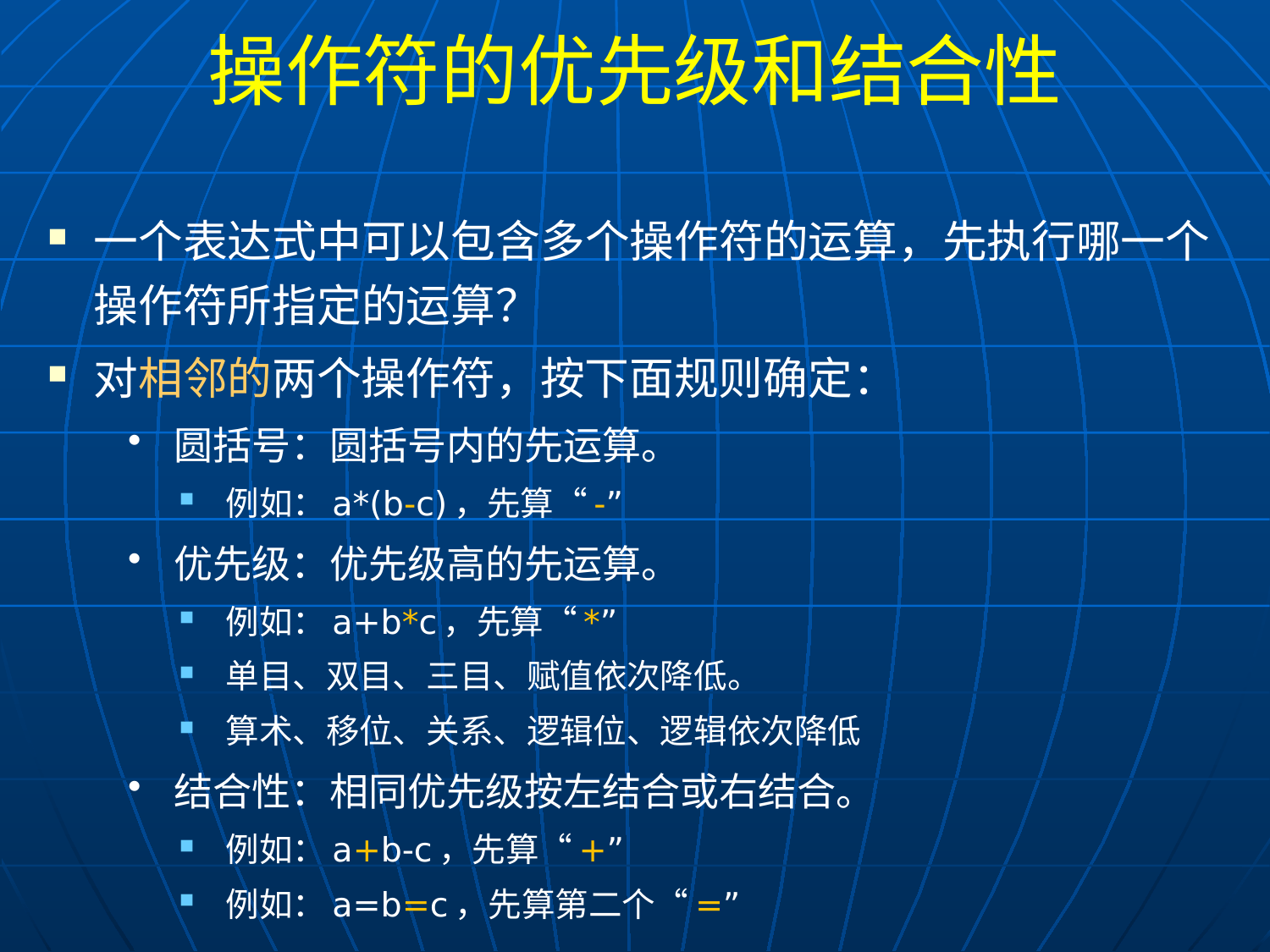

# 操作符的优先级和结合性
一个表达式中可以包含多个操作符的运算，先执行哪一个操作符所指定的运算？
对相邻的两个操作符，按下面规则确定：
圆括号：圆括号内的先运算。
例如：a*(b-c)，先算“-”
优先级：优先级高的先运算。
例如：a+b*c，先算“*”
单目、双目、三目、赋值依次降低。
算术、移位、关系、逻辑位、逻辑依次降低
结合性：相同优先级按左结合或右结合。
例如：a+b-c，先算“+”
例如：a=b=c，先算第二个“=”